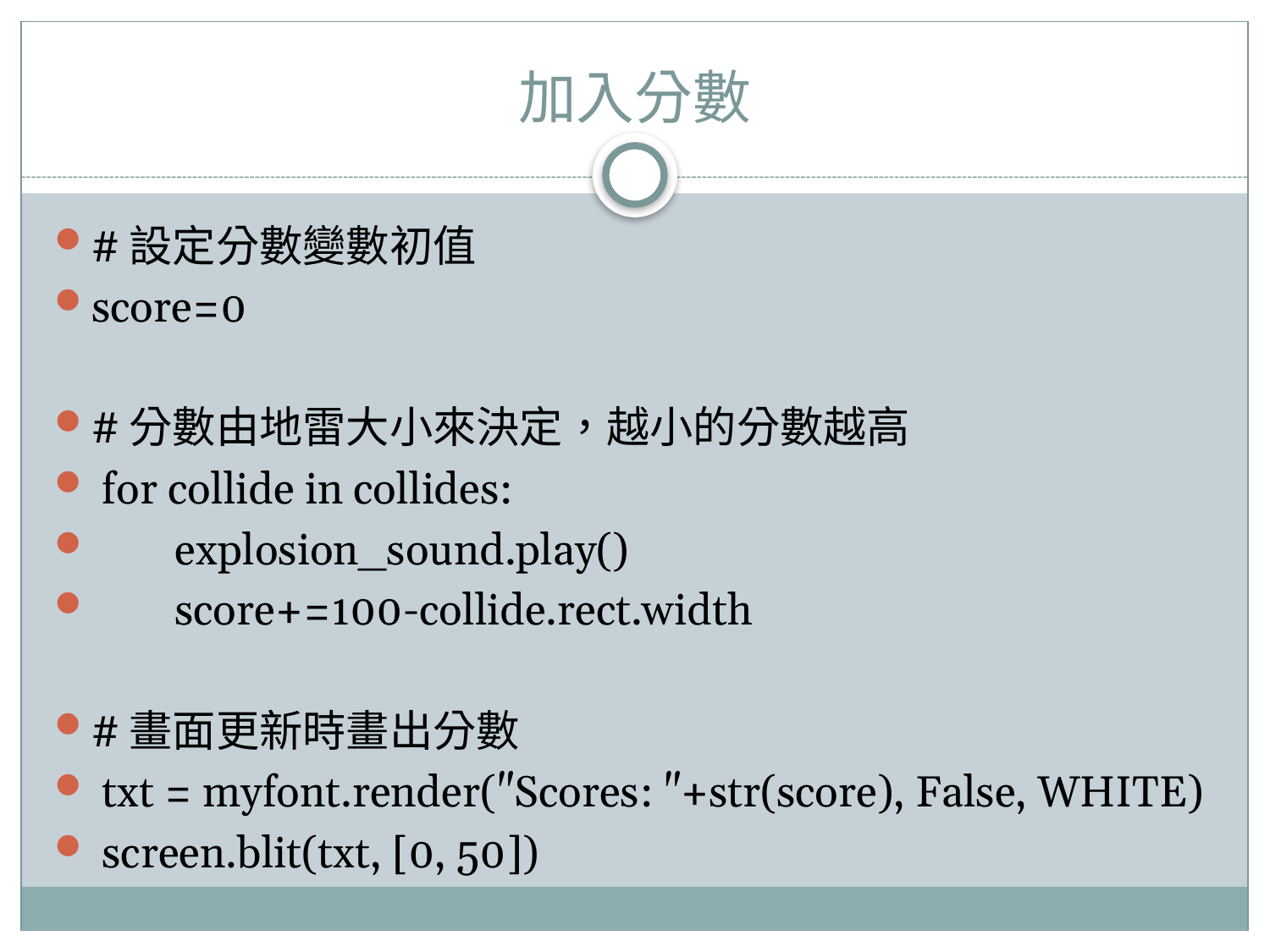

# 加入分數
#設定分數變數初值
score=0

#分數由地雷大小來決定，越小的分數越高
 for collide in collides:
        explosion_sound.play()
        score+=100-collide.rect.width

#畫面更新時畫出分數
 txt = myfont.render("Scores: "+str(score), False, WHITE)
 screen.blit(txt, [0, 50])